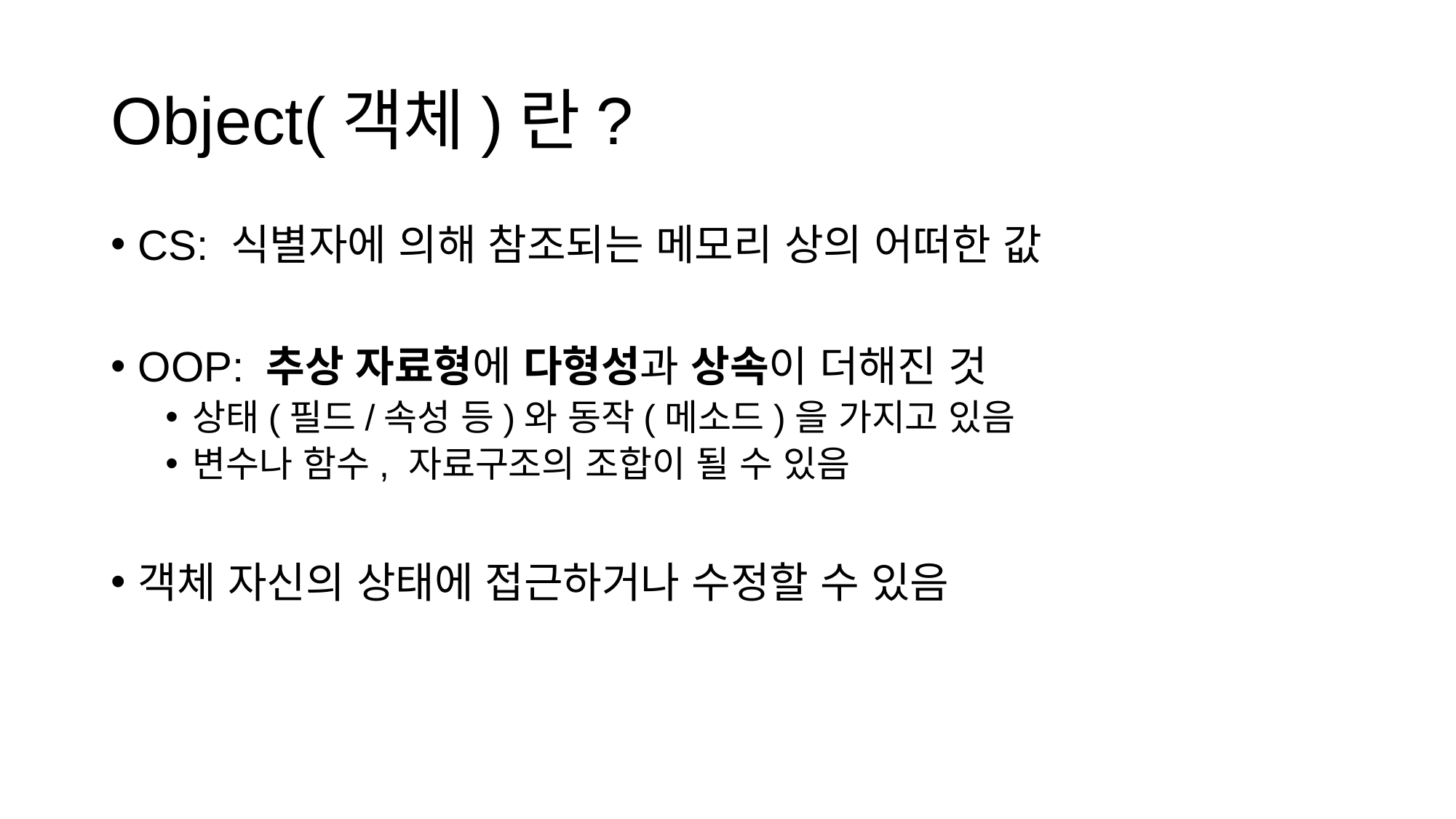

# Object(객체)란?
CS: 식별자에 의해 참조되는 메모리 상의 어떠한 값

OOP: 추상 자료형에 다형성과 상속이 더해진 것
상태(필드/속성 등)와 동작(메소드)을 가지고 있음
변수나 함수, 자료구조의 조합이 될 수 있음

객체 자신의 상태에 접근하거나 수정할 수 있음